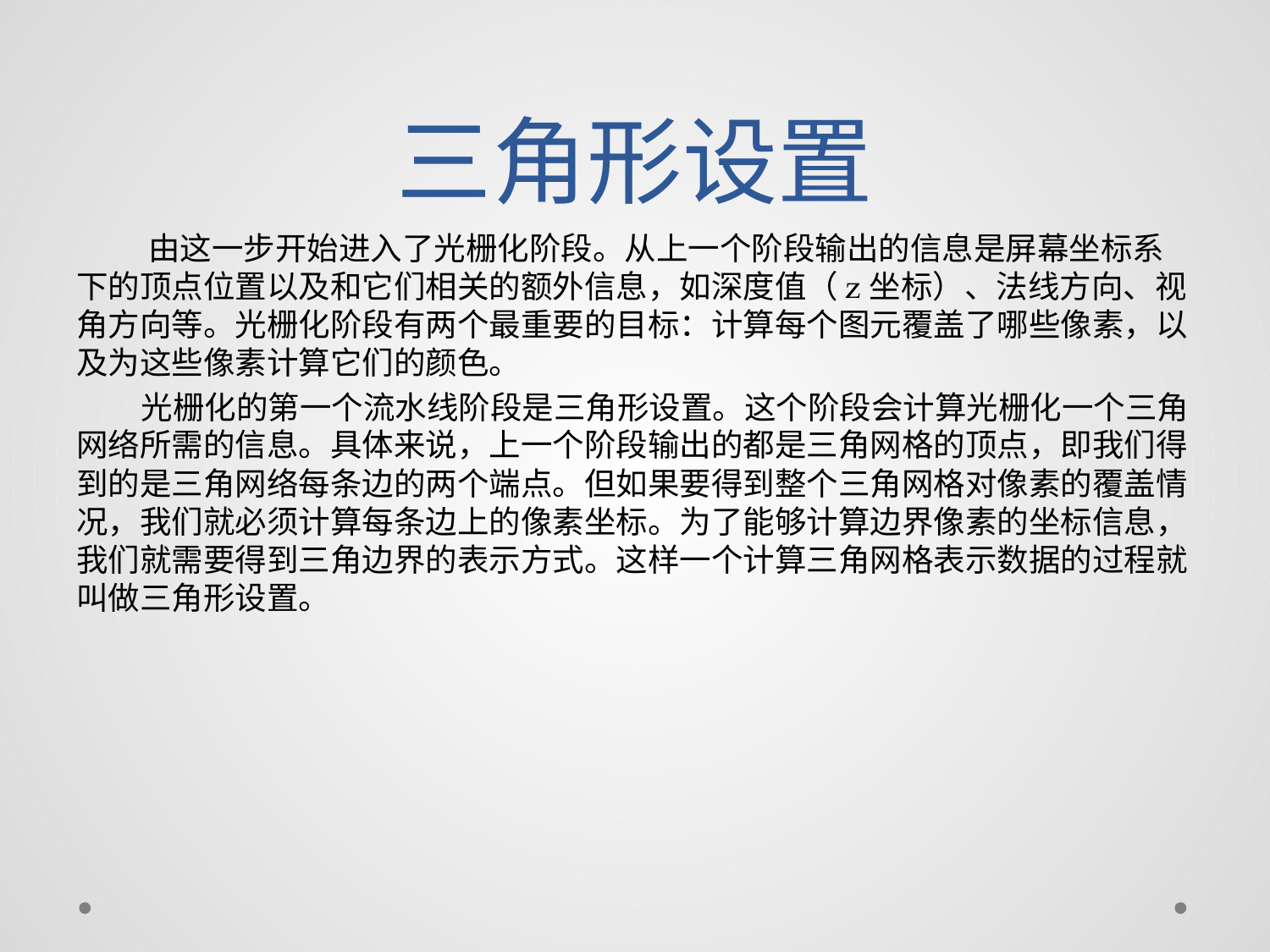

# 三角形设置
         由这一步开始进入了光栅化阶段。从上一个阶段输出的信息是屏幕坐标系下的顶点位置以及和它们相关的额外信息，如深度值（z坐标）、法线方向、视角方向等。光栅化阶段有两个最重要的目标：计算每个图元覆盖了哪些像素，以及为这些像素计算它们的颜色。
        光栅化的第一个流水线阶段是三角形设置。这个阶段会计算光栅化一个三角网络所需的信息。具体来说，上一个阶段输出的都是三角网格的顶点，即我们得到的是三角网络每条边的两个端点。但如果要得到整个三角网格对像素的覆盖情况，我们就必须计算每条边上的像素坐标。为了能够计算边界像素的坐标信息，我们就需要得到三角边界的表示方式。这样一个计算三角网格表示数据的过程就叫做三角形设置。